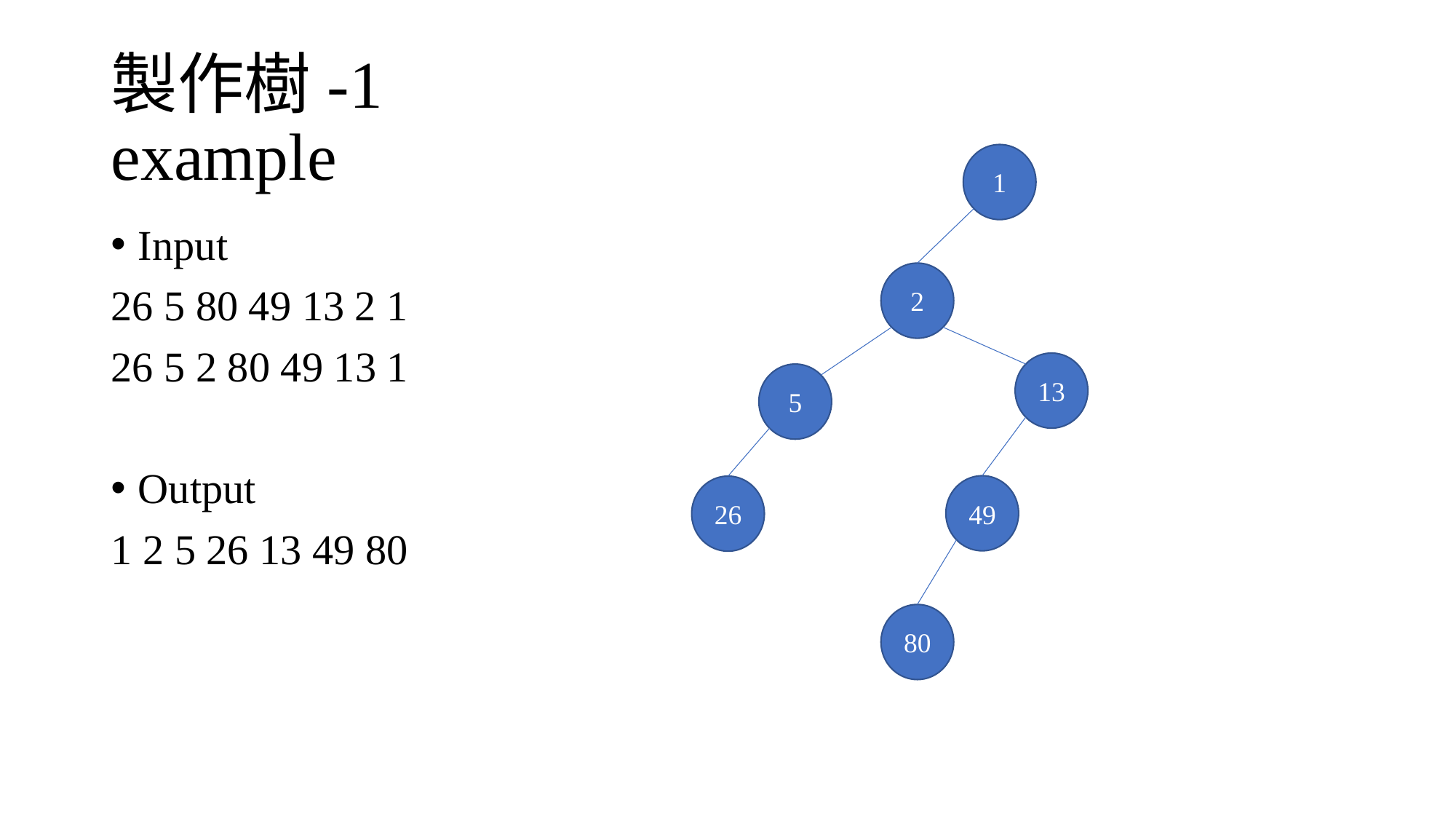

# 製作樹-1 example
1
Input
26 5 80 49 13 2 1
26 5 2 80 49 13 1

Output
1 2 5 26 13 49 80

2
13
5
49
26
80